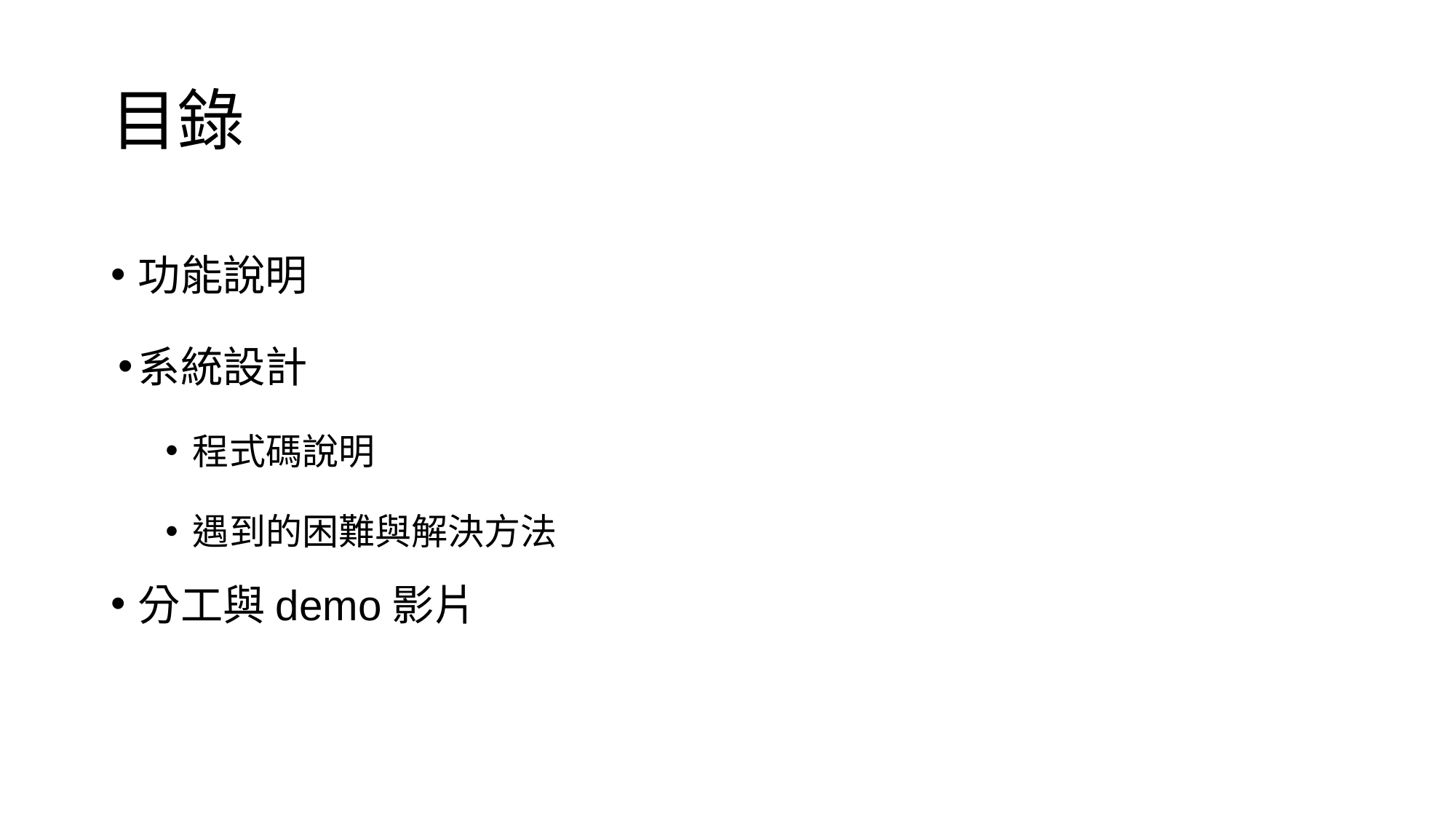

# 目錄
功能說明
系統設計
程式碼說明
遇到的困難與解決方法
分工與demo影片